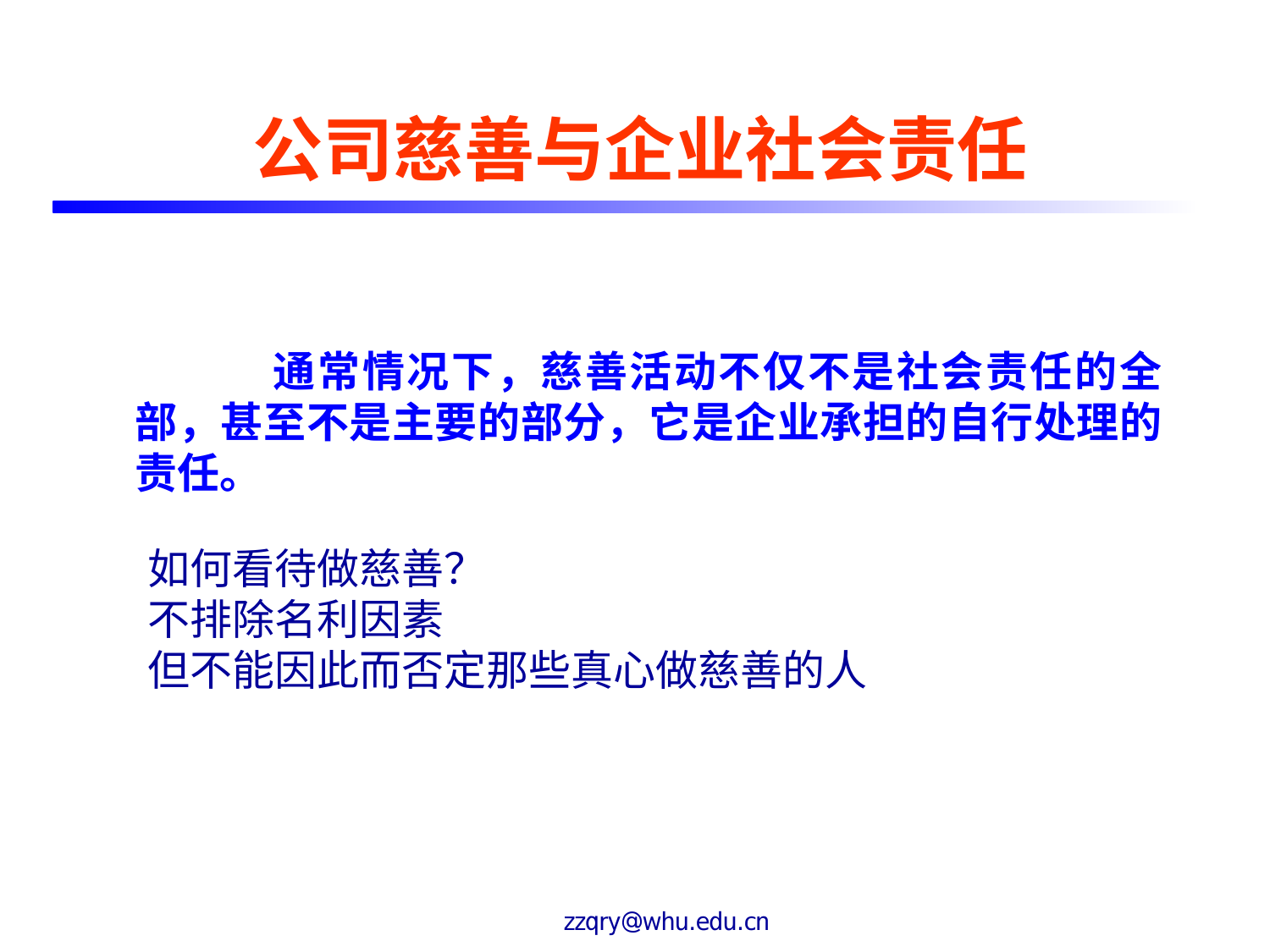

# 公司慈善与企业社会责任
                 通常情况下，慈善活动不仅不是社会责任的全部，甚至不是主要的部分，它是企业承担的自行处理的责任。
如何看待做慈善？
不排除名利因素
但不能因此而否定那些真心做慈善的人

zzqry@whu.edu.cn
42